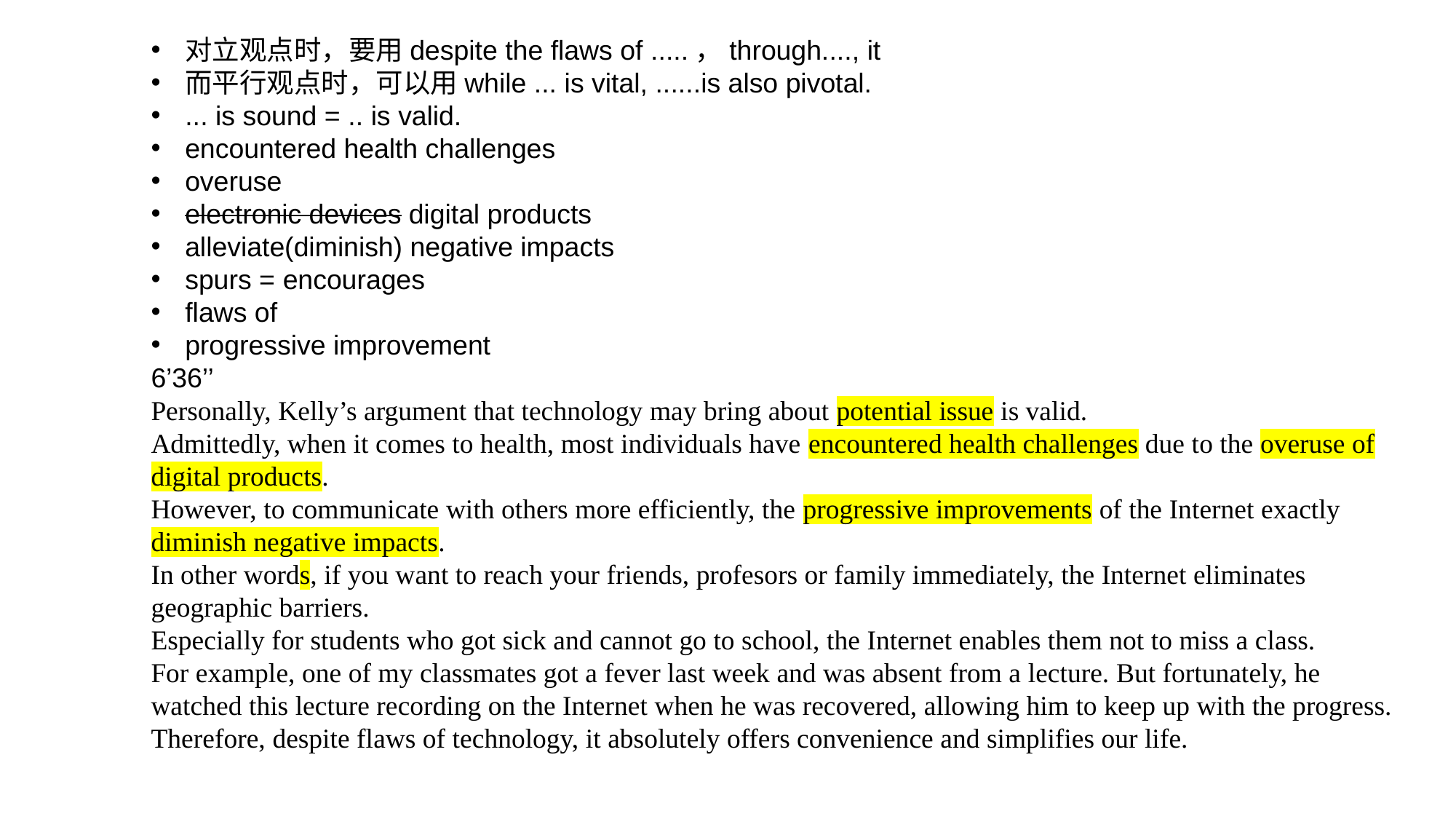

对立观点时，要用despite the flaws of .....，through...., it
而平行观点时，可以用while ... is vital, ......is also pivotal.
... is sound = .. is valid.
encountered health challenges
overuse
electronic devices digital products
alleviate(diminish) negative impacts
spurs = encourages
flaws of
progressive improvement
6’36’’
Personally, Kelly’s argument that technology may bring about potential issue is valid.
Admittedly, when it comes to health, most individuals have encountered health challenges due to the overuse of digital products.
However, to communicate with others more efficiently, the progressive improvements of the Internet exactly diminish negative impacts.
In other words, if you want to reach your friends, profesors or family immediately, the Internet eliminates geographic barriers.
Especially for students who got sick and cannot go to school, the Internet enables them not to miss a class.
For example, one of my classmates got a fever last week and was absent from a lecture. But fortunately, he watched this lecture recording on the Internet when he was recovered, allowing him to keep up with the progress.
Therefore, despite flaws of technology, it absolutely offers convenience and simplifies our life.